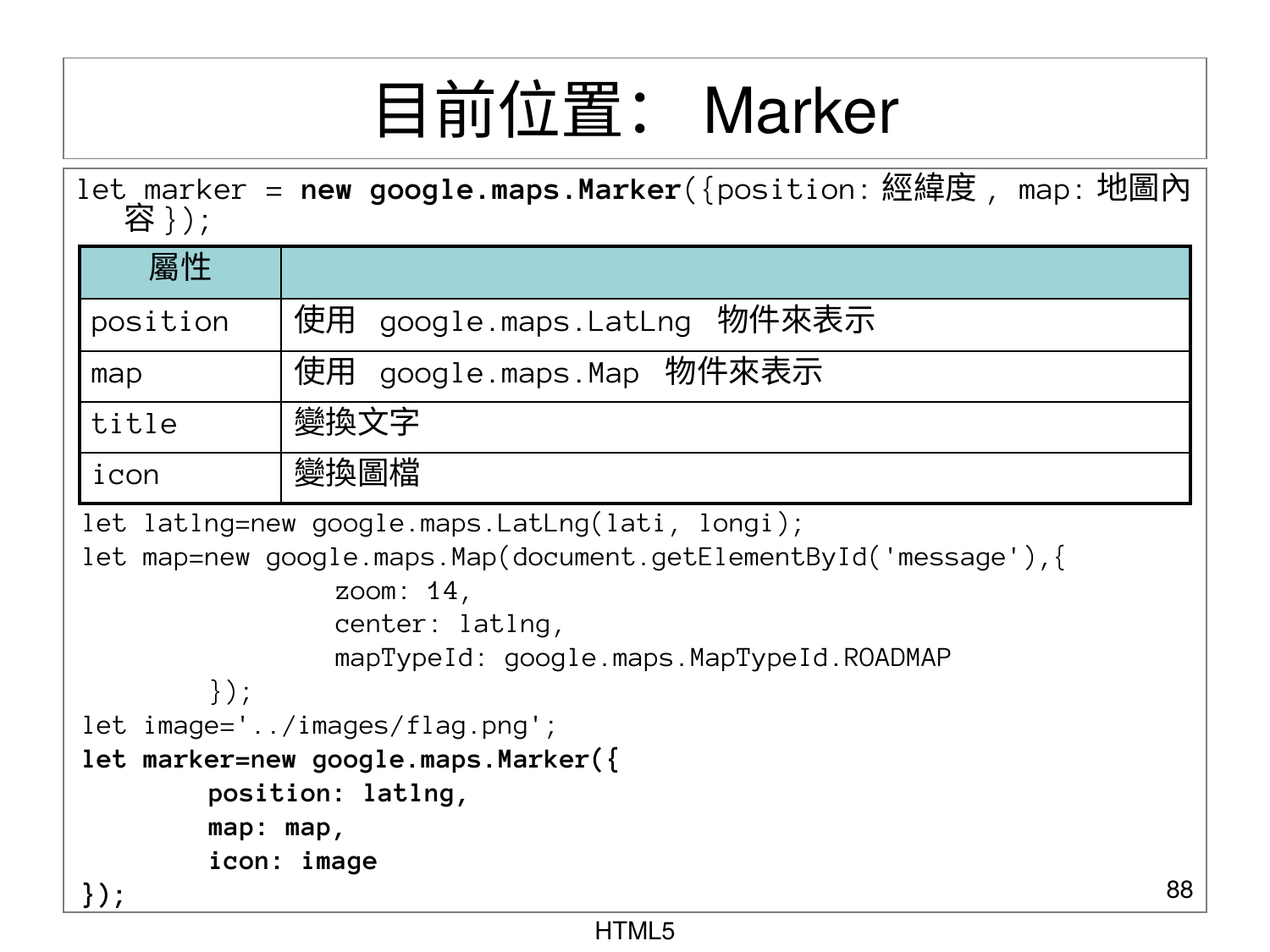

# 目前位置：Marker
let marker = new google.maps.Marker({position:經緯度, map:地圖內容});
| 屬性 |  |
| --- | --- |
| position | 使用 google.maps.LatLng 物件來表示 |
| map | 使用 google.maps.Map 物件來表示 |
| title | 變換文字 |
| icon | 變換圖檔 |

let latlng=new google.maps.LatLng(lati, longi);
let map=new google.maps.Map(document.getElementById('message'),{
		zoom: 14,
		center: latlng,
		mapTypeId: google.maps.MapTypeId.ROADMAP
	});
let image='../images/flag.png';
let marker=new google.maps.Marker({
	position: latlng,
	map: map,
	icon: image
});

88
HTML5